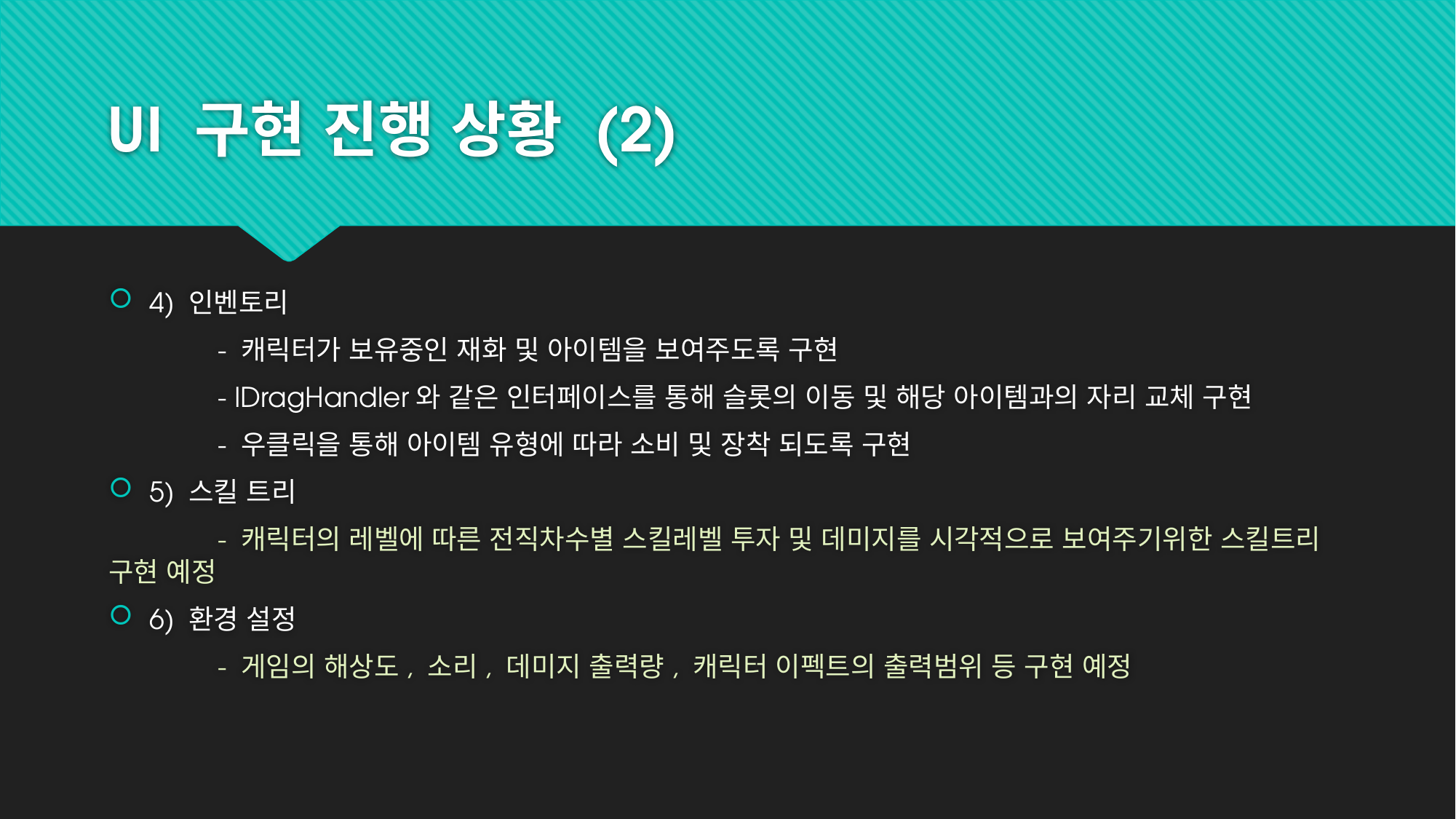

# UI 구현 진행 상황 (2)
4) 인벤토리
	- 캐릭터가 보유중인 재화 및 아이템을 보여주도록 구현
	- IDragHandler와 같은 인터페이스를 통해 슬롯의 이동 및 해당 아이템과의 자리 교체 구현
	- 우클릭을 통해 아이템 유형에 따라 소비 및 장착 되도록 구현
5) 스킬 트리
	- 캐릭터의 레벨에 따른 전직차수별 스킬레벨 투자 및 데미지를 시각적으로 보여주기위한 스킬트리 구현 예정
6) 환경 설정
	- 게임의 해상도, 소리, 데미지 출력량, 캐릭터 이펙트의 출력범위 등 구현 예정